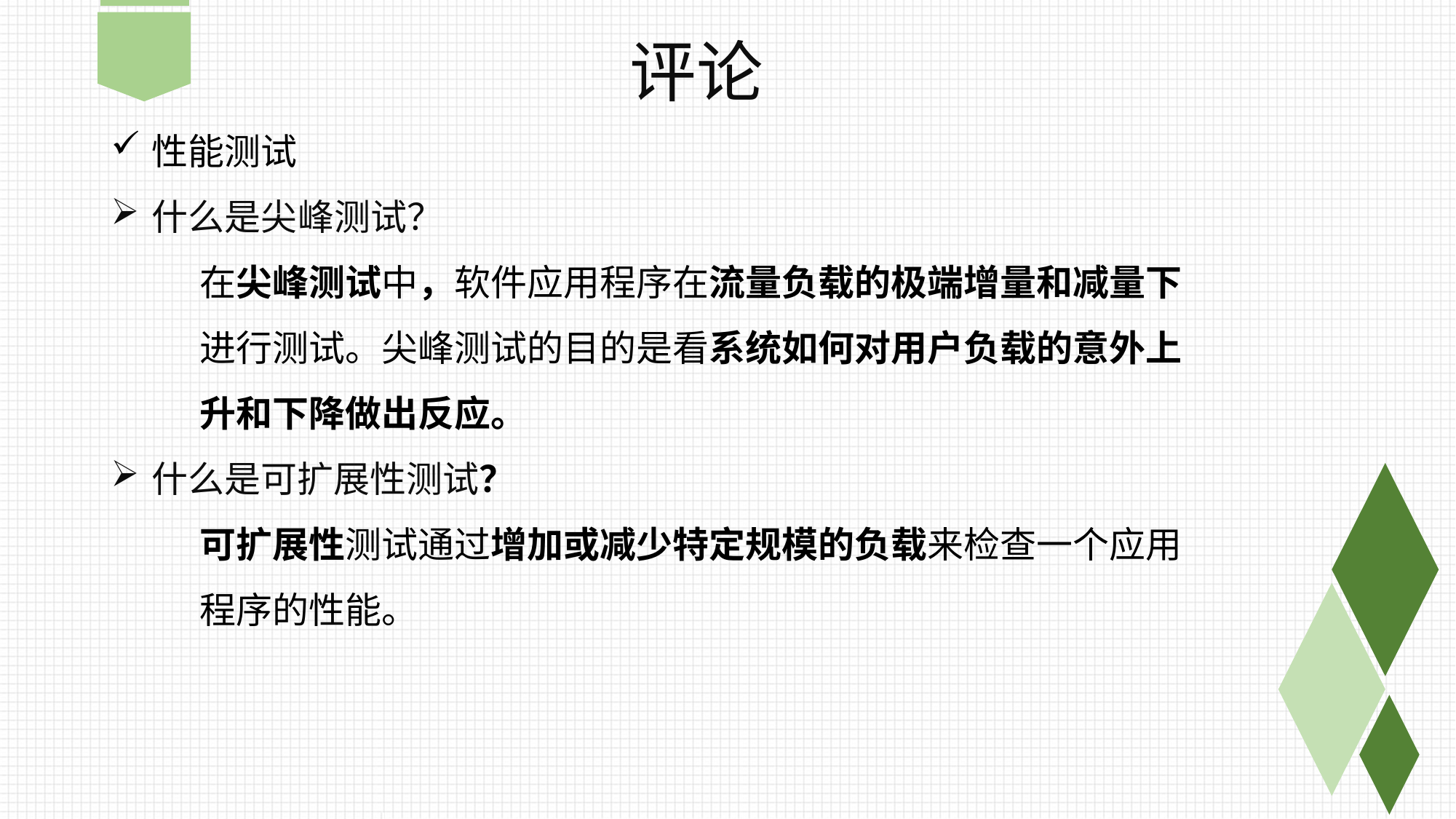

评论
性能测试
什么是尖峰测试？
在尖峰测试中，软件应用程序在流量负载的极端增量和减量下进行测试。尖峰测试的目的是看系统如何对用户负载的意外上升和下降做出反应。
什么是可扩展性测试？
可扩展性测试通过增加或减少特定规模的负载来检查一个应用程序的性能。

11